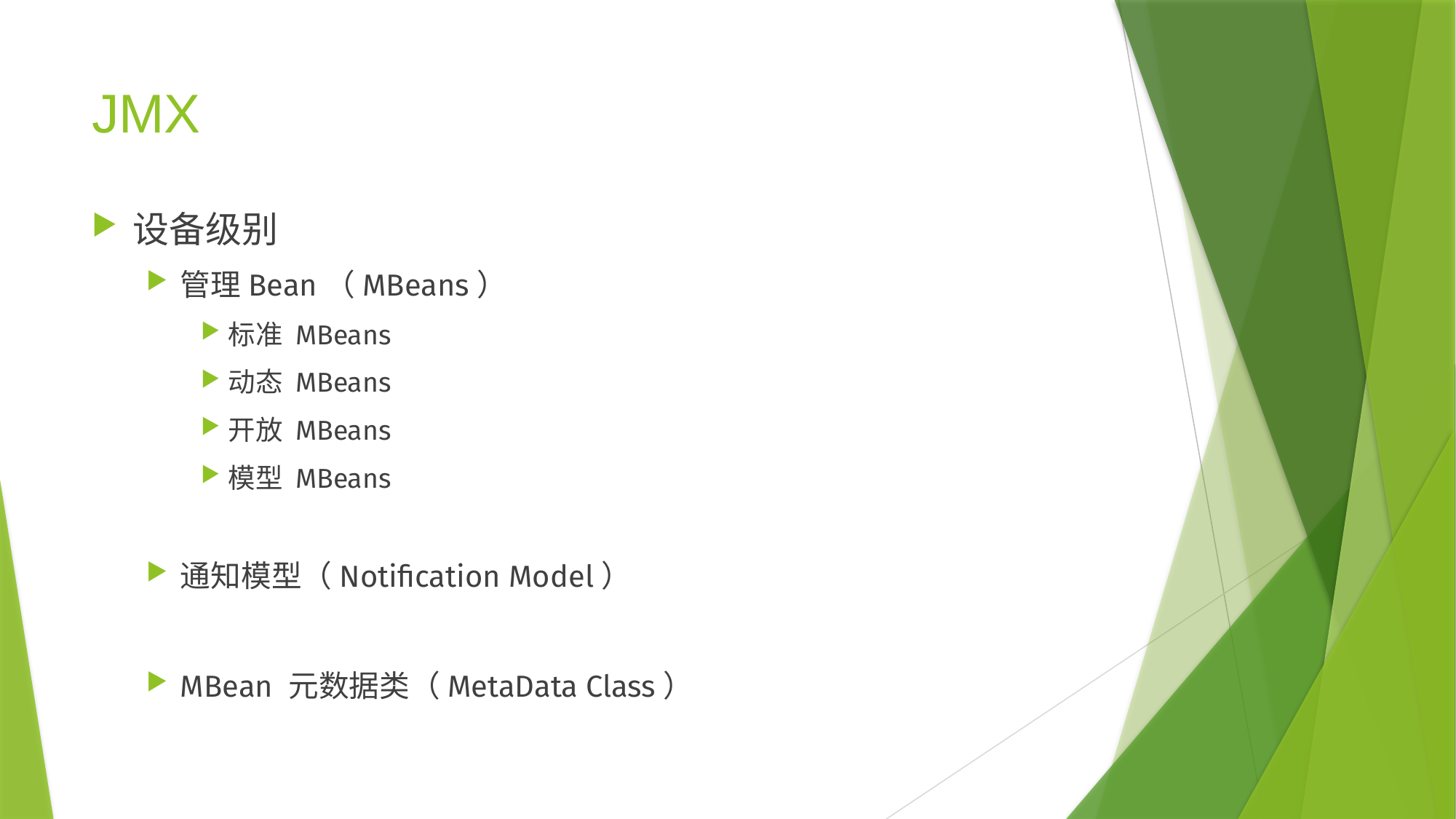

# JMX
设备级别
管理Bean（MBeans）
标准 MBeans
动态 MBeans
开放 MBeans
模型 MBeans

通知模型（Notification Model）

MBean 元数据类（MetaData Class）